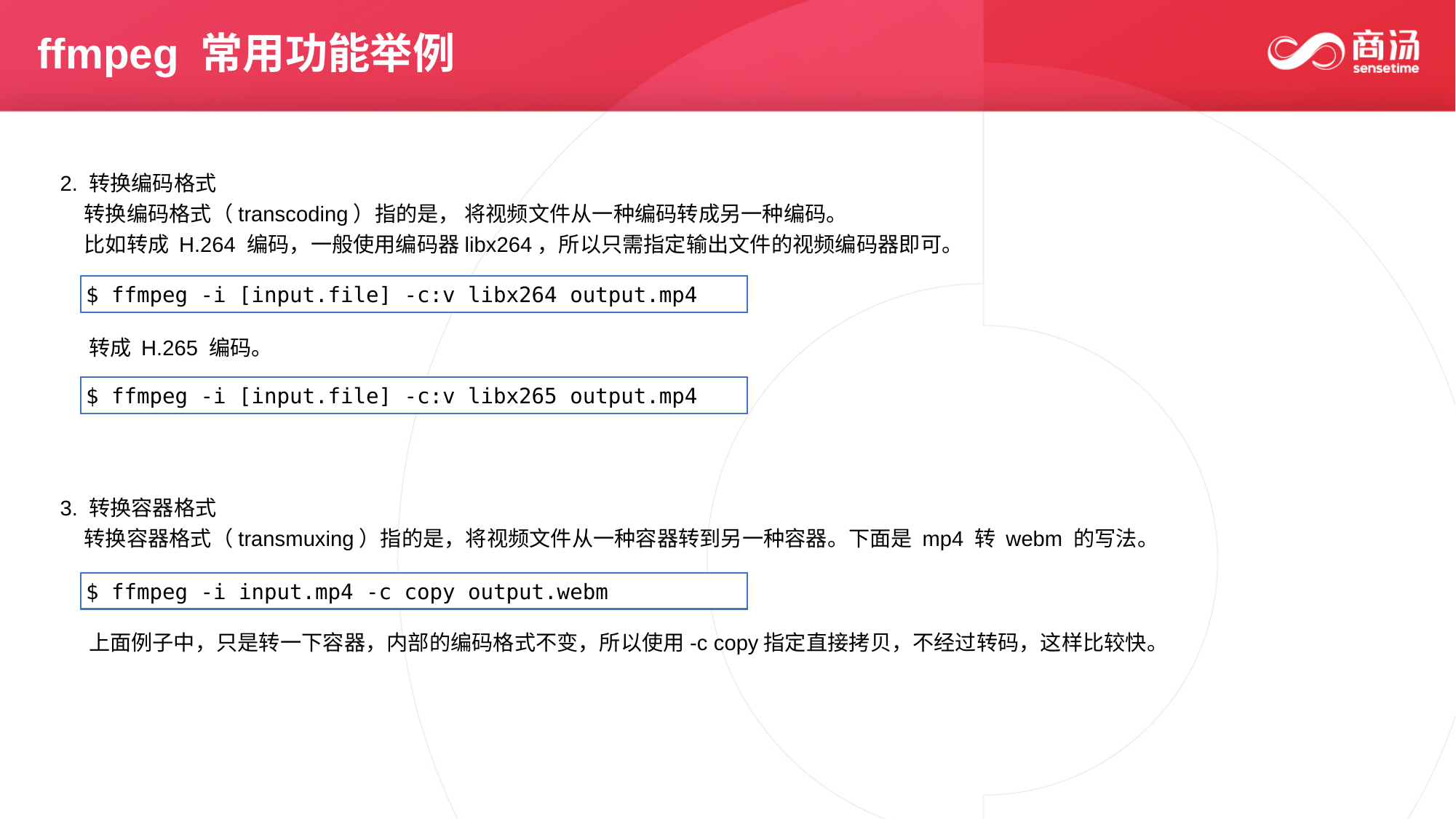

ffmpeg 常用功能举例
2. 转换编码格式
    转换编码格式（transcoding）指的是， 将视频文件从一种编码转成另一种编码。
    比如转成 H.264 编码，一般使用编码器libx264，所以只需指定输出文件的视频编码器即可。

$ ffmpeg -i [input.file] -c:v libx264 output.mp4
     转成 H.265 编码。

$ ffmpeg -i [input.file] -c:v libx265 output.mp4
3. 转换容器格式
    转换容器格式（transmuxing）指的是，将视频文件从一种容器转到另一种容器。下面是 mp4 转 webm 的写法。
$ ffmpeg -i input.mp4 -c copy output.webm
     上面例子中，只是转一下容器，内部的编码格式不变，所以使用-c copy指定直接拷贝，不经过转码，这样比较快。

15